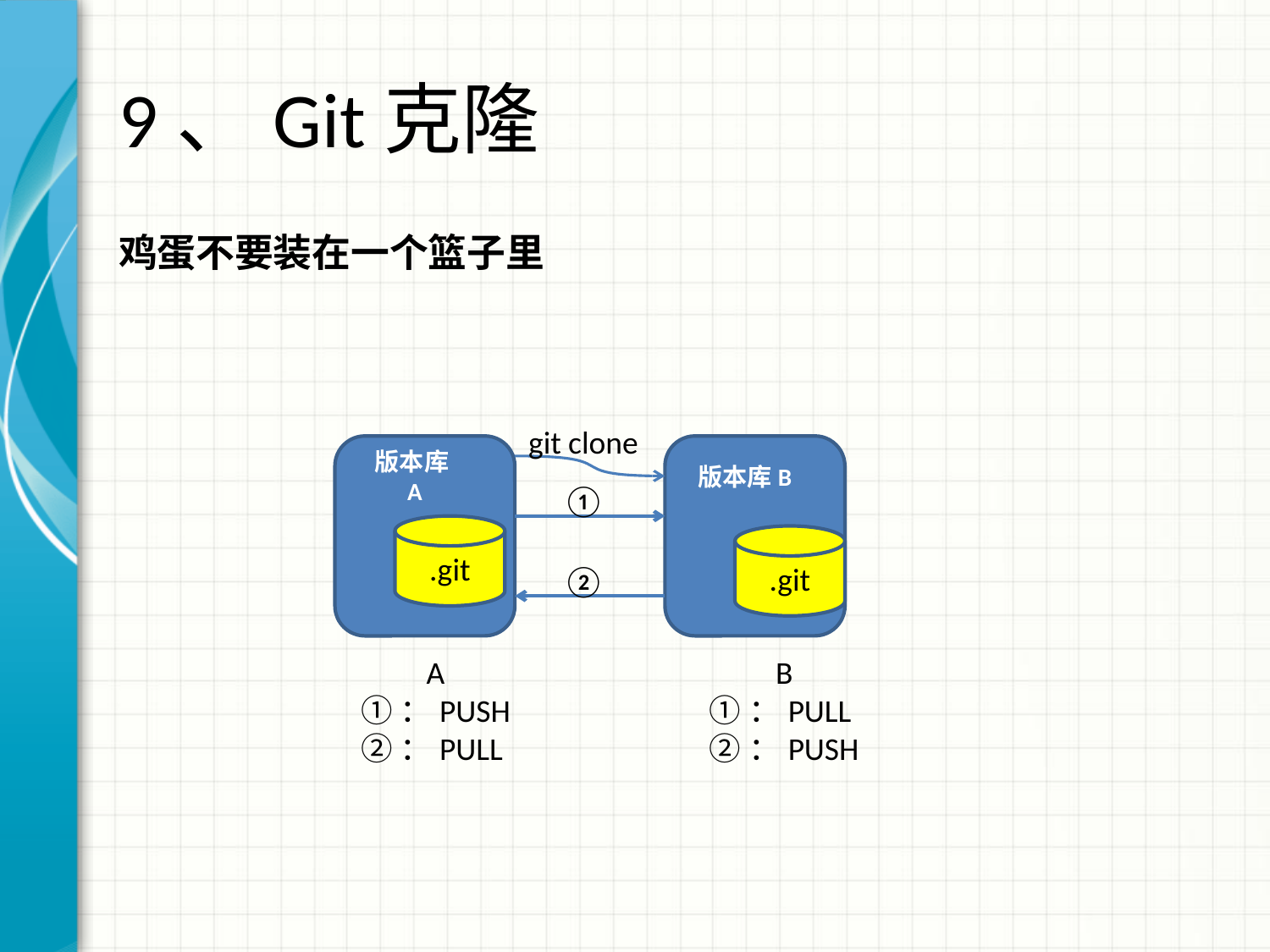

# 9、Git克隆
鸡蛋不要装在一个篮子里

git clone

版本库A
版本库B
①
.git
.git
②
A
①：PUSH
②：PULL
B
①：PULL
②：PUSH